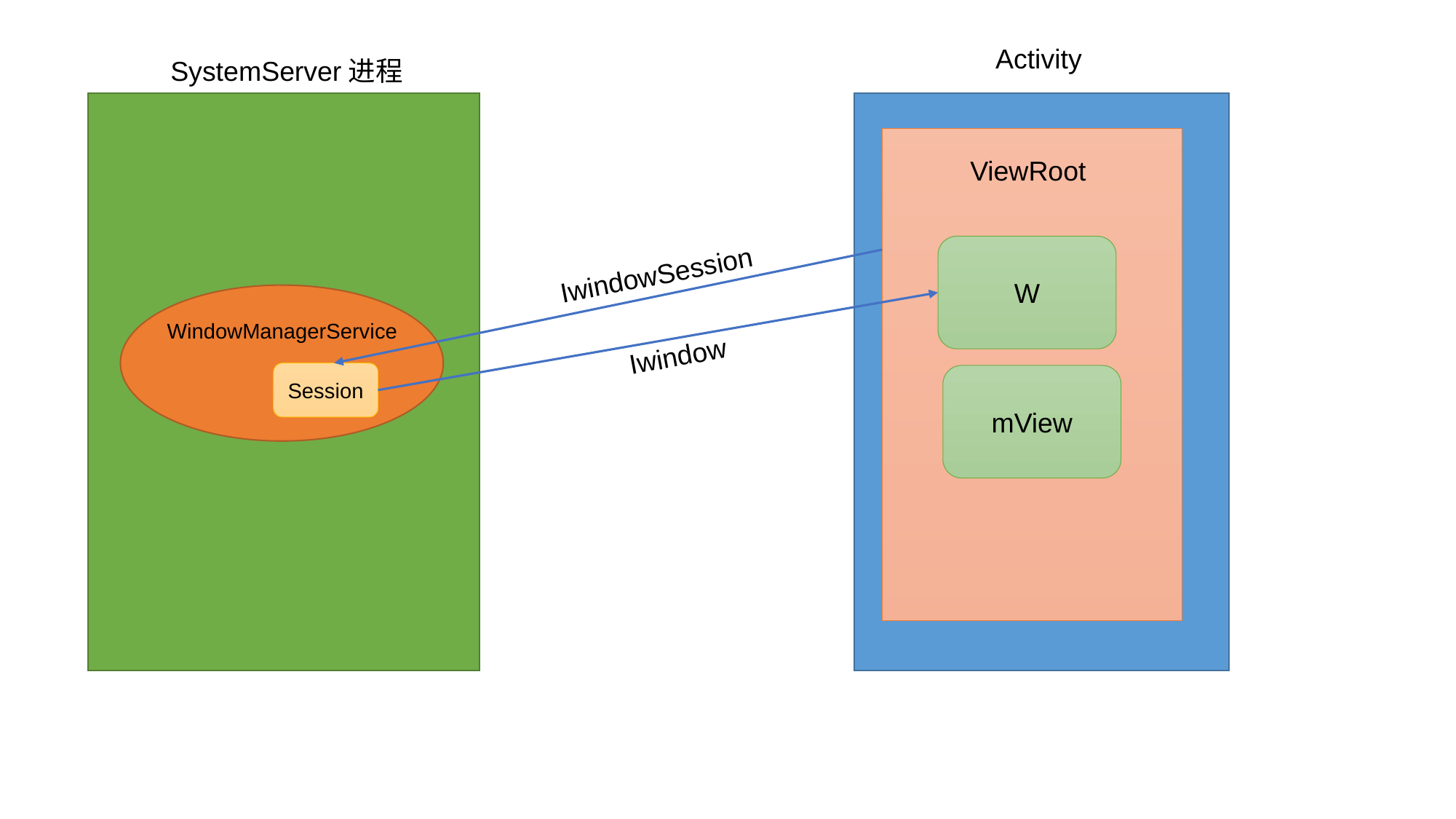

Activity
SystemServer进程

ViewRoot
W
IwindowSession

WindowManagerService
Iwindow
Session
mView